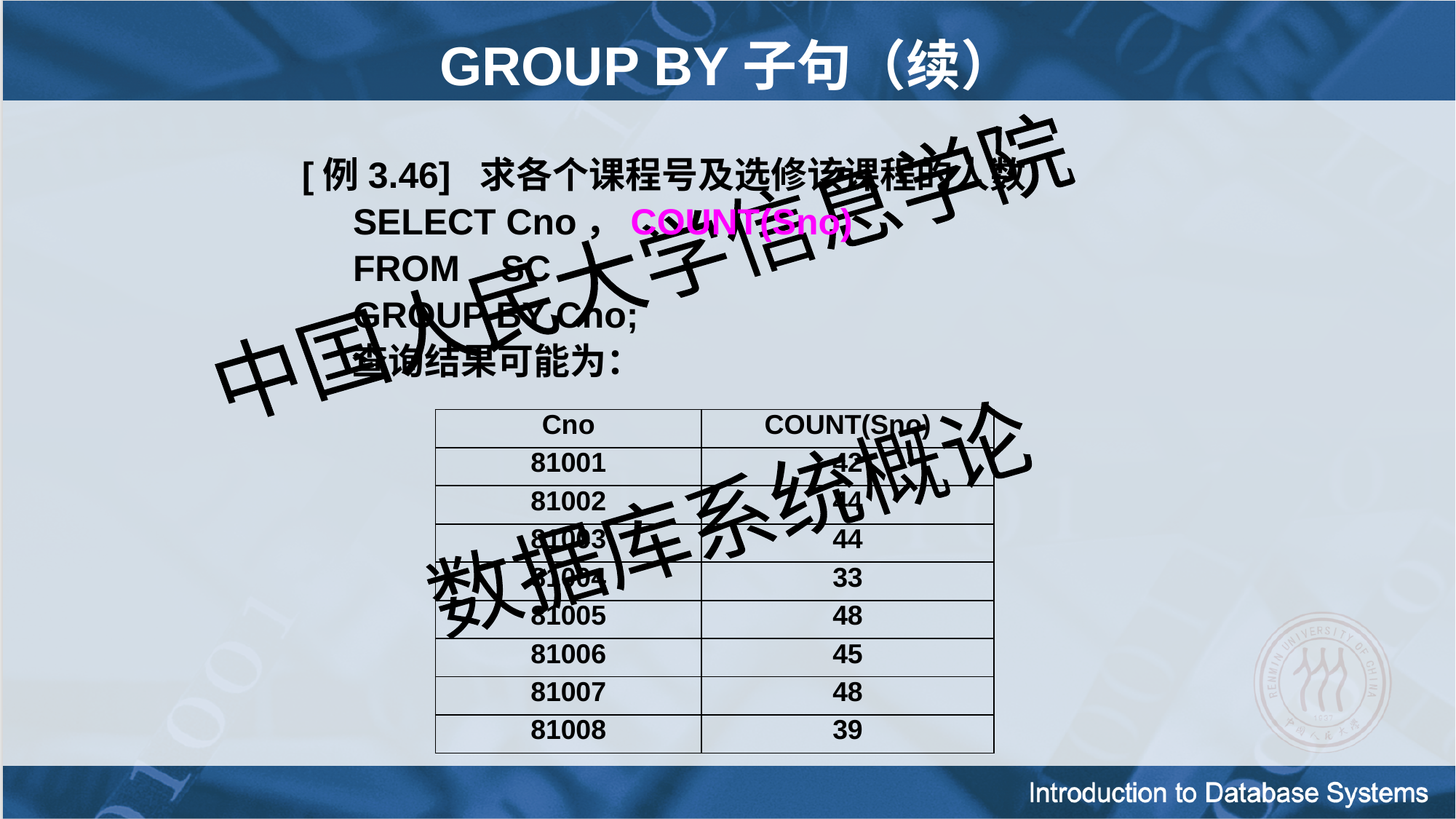

GROUP BY子句（续）
[例3.46]  求各个课程号及选修该课程的人数
     SELECT Cno，COUNT(Sno)
     FROM    SC
     GROUP BY Cno;
     查询结果可能为：
| Cno | COUNT(Sno) |
| --- | --- |
| 81001 | 42 |
| 81002 | 44 |
| 81003 | 44 |
| 81004 | 33 |
| 81005 | 48 |
| 81006 | 45 |
| 81007 | 48 |
| 81008 | 39 |